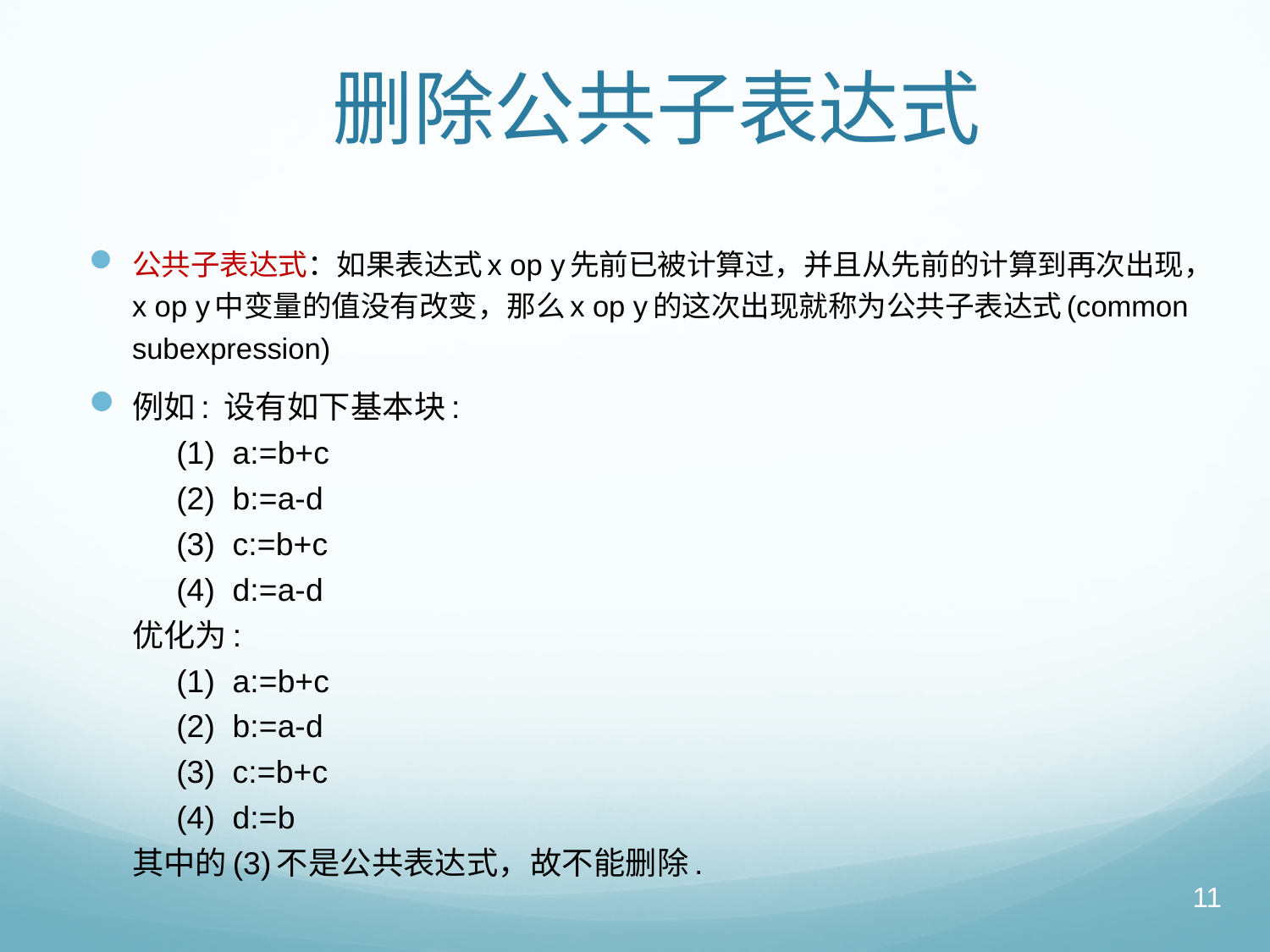

# 删除公共子表达式
公共子表达式：如果表达式x op y先前已被计算过，并且从先前的计算到再次出现，x op y中变量的值没有改变，那么x op y的这次出现就称为公共子表达式(common subexpression)
例如: 设有如下基本块:
     (1)  a:=b+c
     (2)  b:=a-d
     (3)  c:=b+c
     (4)  d:=a-d
优化为:
     (1)  a:=b+c
     (2)  b:=a-d
     (3)  c:=b+c
     (4)  d:=b
其中的(3)不是公共表达式，故不能删除.

11